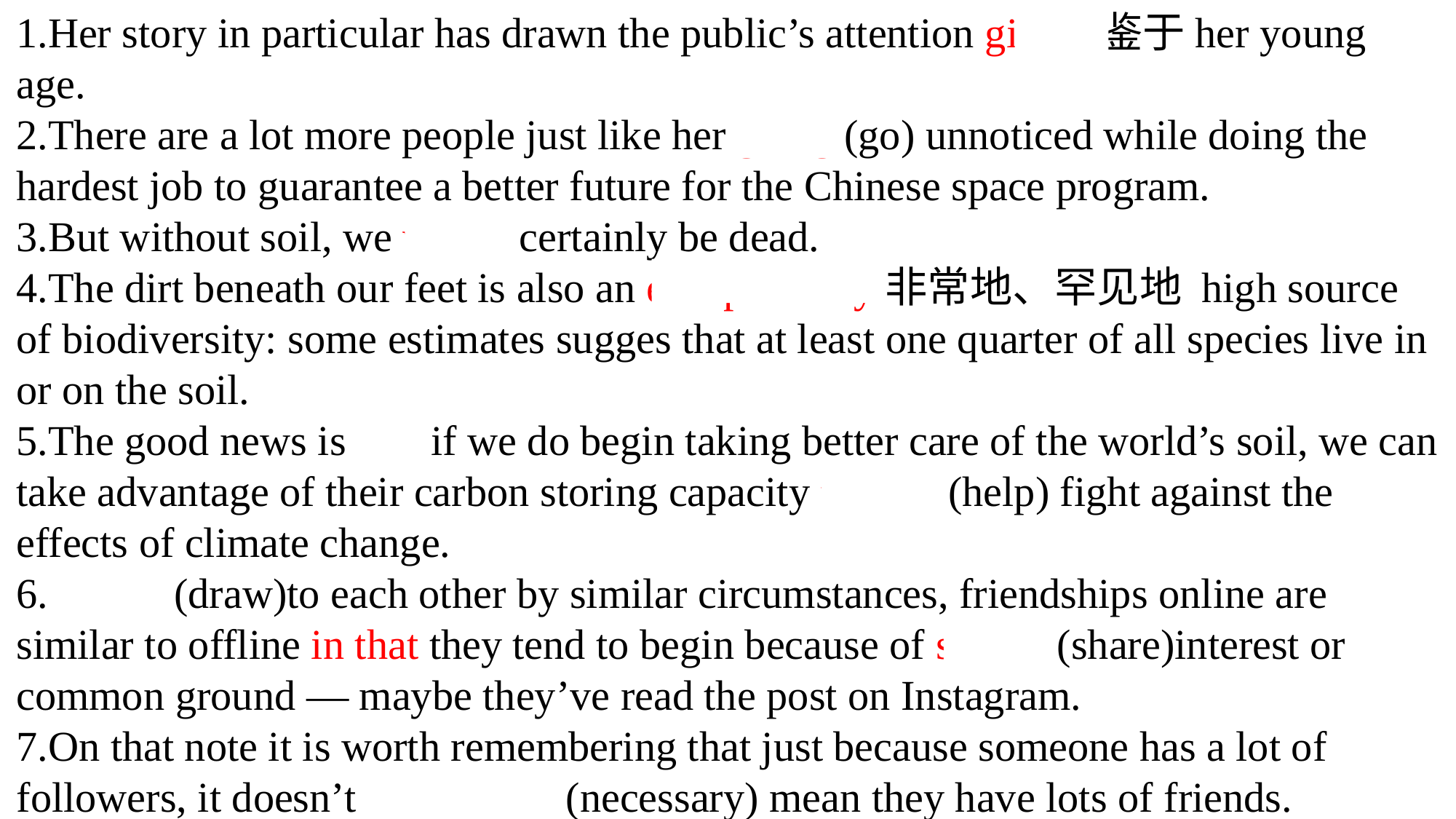

1.Her story in particular has drawn the public’s attention given 鉴于her young age.
2.There are a lot more people just like her going (go) unnoticed while doing the hardest job to guarantee a better future for the Chinese space program.
3.But without soil, we would certainly be dead.
4.The dirt beneath our feet is also an exceptionally非常地、罕见地 high source of biodiversity: some estimates sugges that at least one quarter of all species live in or on the soil.
5.The good news is that if we do begin taking better care of the world’s soil, we can take advantage of their carbon storing capacity to help (help) fight against the effects of climate change.
6.Drawn (draw)to each other by similar circumstances, friendships online are similar to offline in that they tend to begin because of shared (share)interest or common ground — maybe they’ve read the post on Instagram.
7.On that note it is worth remembering that just because someone has a lot of followers, it doesn’t necessarily (necessary) mean they have lots of friends.